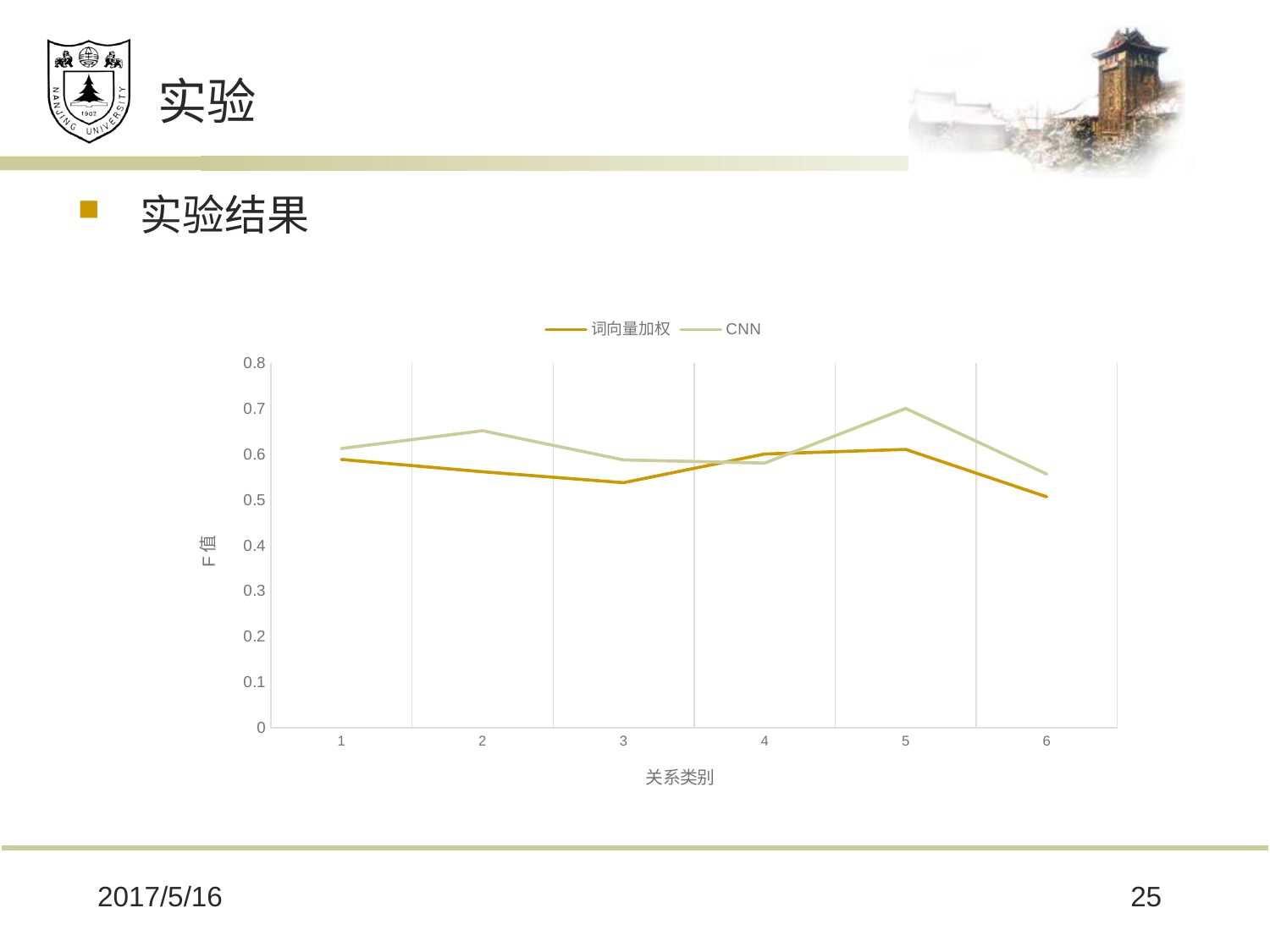

# 实验
实验结果

### Chart

| Category |  |  |
|---|---|---|
2017/5/16
25